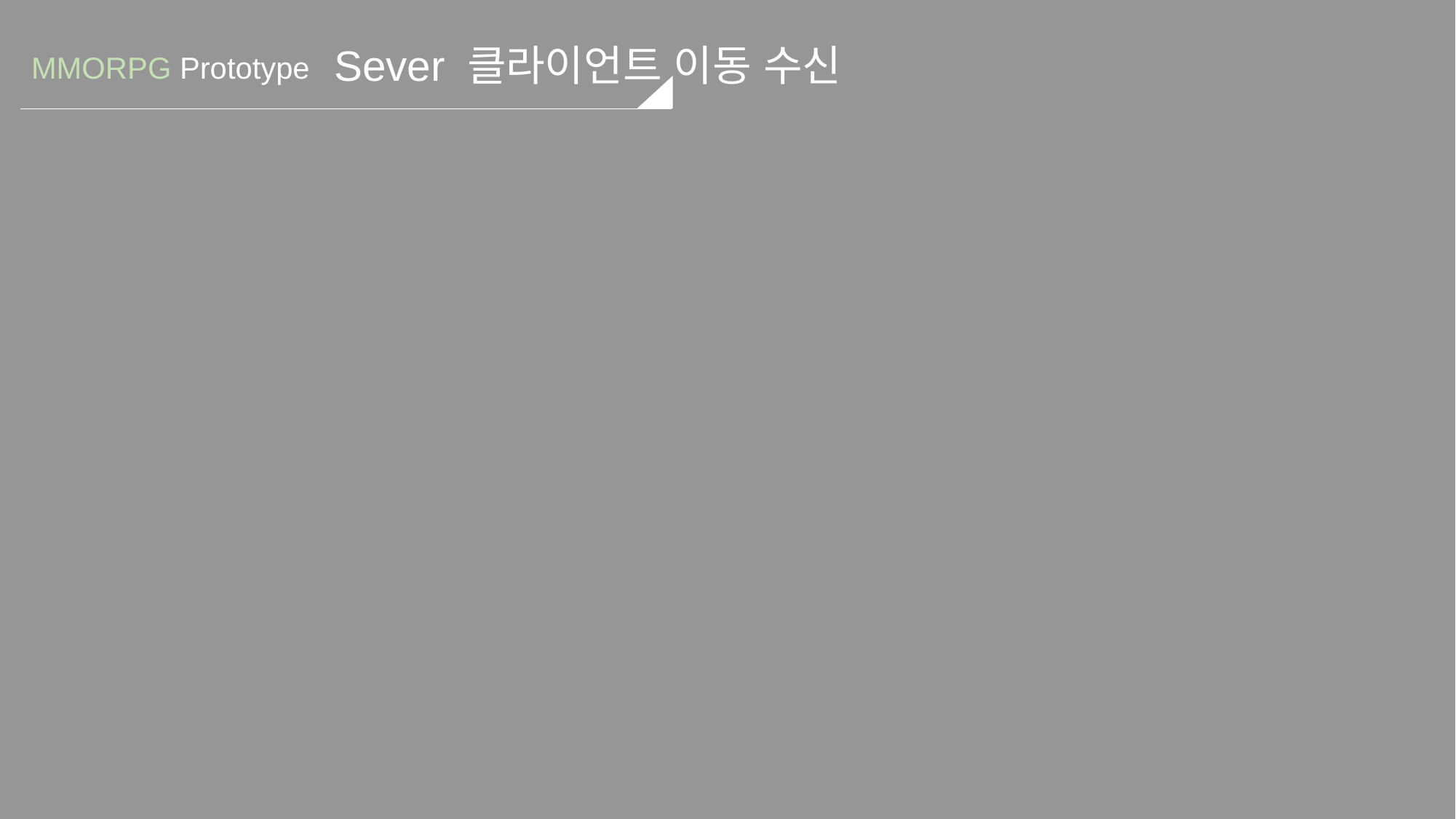

# Sever 클라이언트 이동 수신
MMORPG Prototype